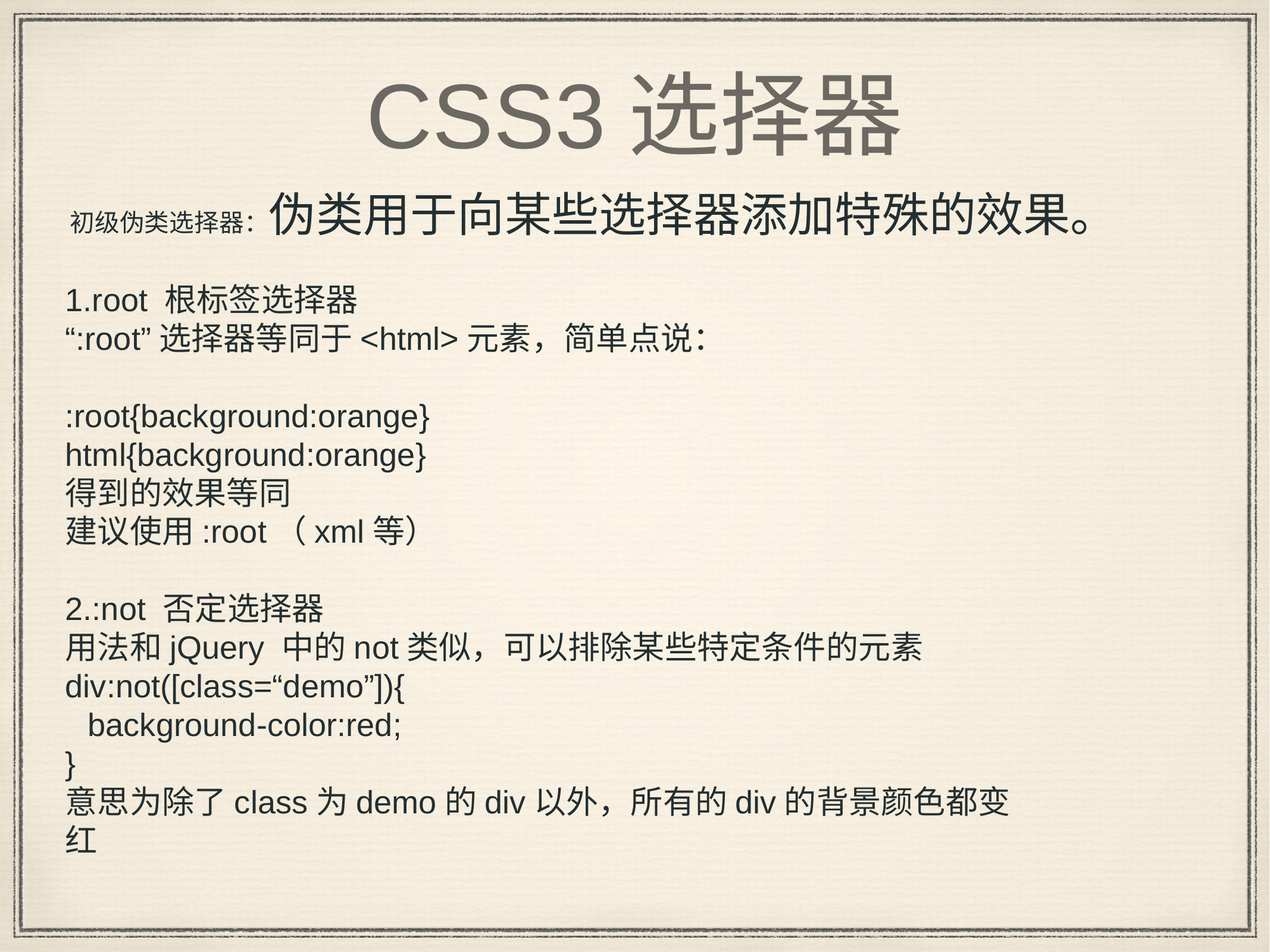

# CSS3选择器
初级伪类选择器：伪类用于向某些选择器添加特殊的效果。
1.root 根标签选择器
“:root”选择器等同于<html>元素，简单点说：

:root{background:orange}
html{background:orange}
得到的效果等同
建议使用:root（xml等）

2.:not 否定选择器
用法和jQuery 中的not类似，可以排除某些特定条件的元素
div:not([class=“demo”]){
background-color:red;
}
意思为除了class为demo的div以外，所有的div的背景颜色都变红